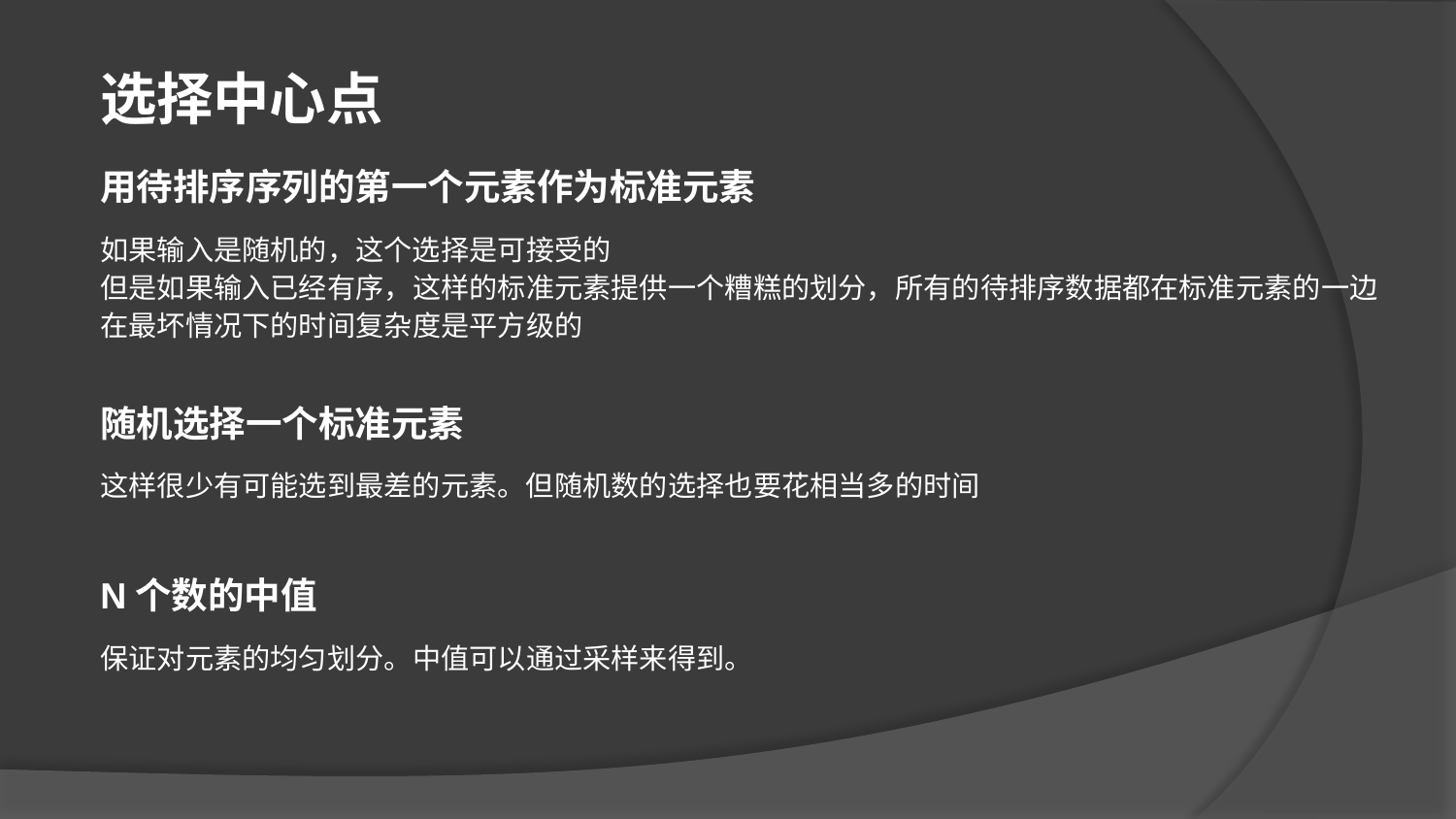

选择中心点
用待排序序列的第一个元素作为标准元素
如果输入是随机的，这个选择是可接受的
但是如果输入已经有序，这样的标准元素提供一个糟糕的划分，所有的待排序数据都在标准元素的一边
在最坏情况下的时间复杂度是平方级的

随机选择一个标准元素
这样很少有可能选到最差的元素。但随机数的选择也要花相当多的时间

N个数的中值
保证对元素的均匀划分。中值可以通过采样来得到。